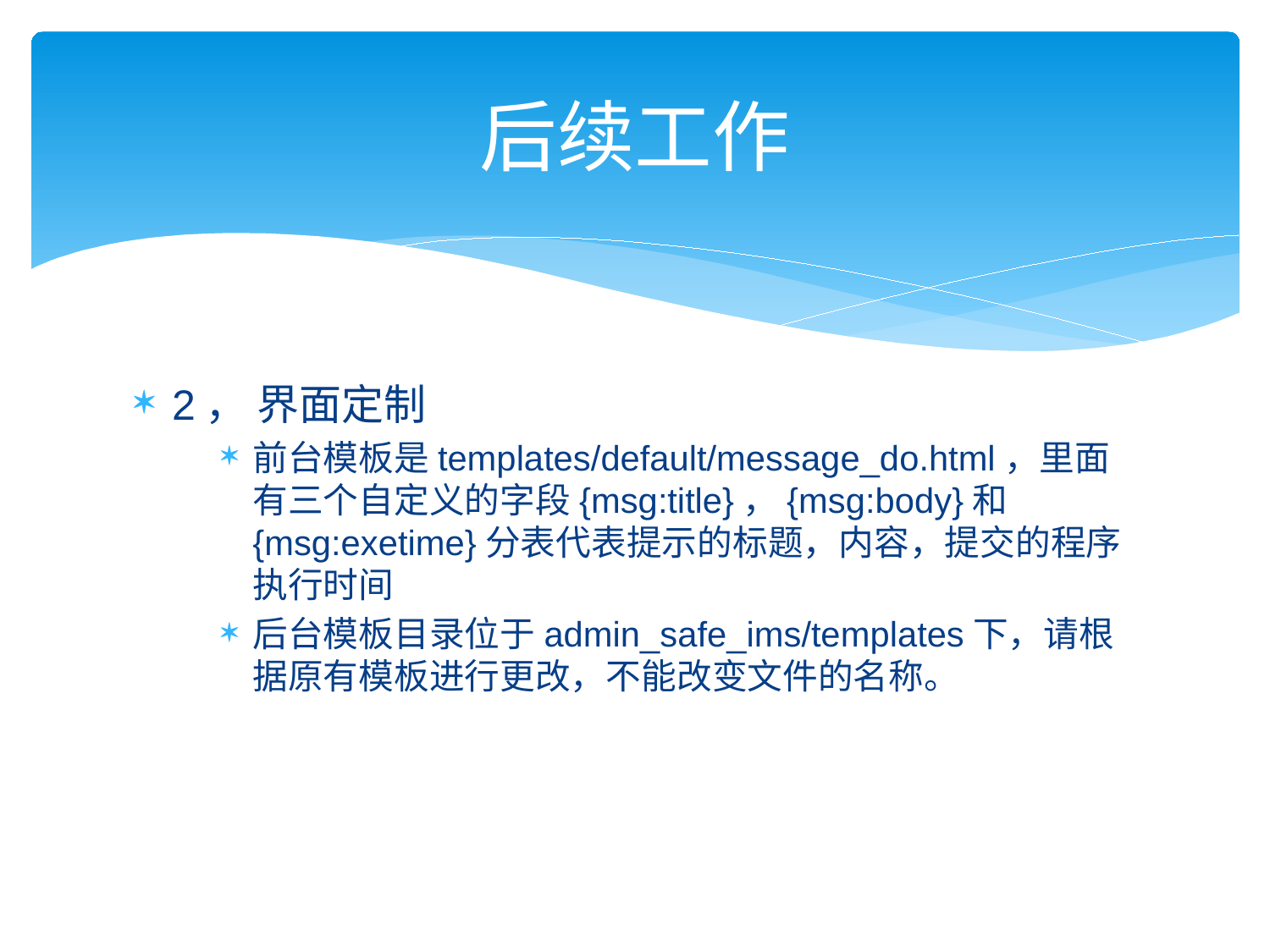

# 后续工作
2， 界面定制
前台模板是templates/default/message_do.html，里面有三个自定义的字段{msg:title}，{msg:body}和{msg:exetime}分表代表提示的标题，内容，提交的程序执行时间
后台模板目录位于admin_safe_ims/templates下，请根据原有模板进行更改，不能改变文件的名称。